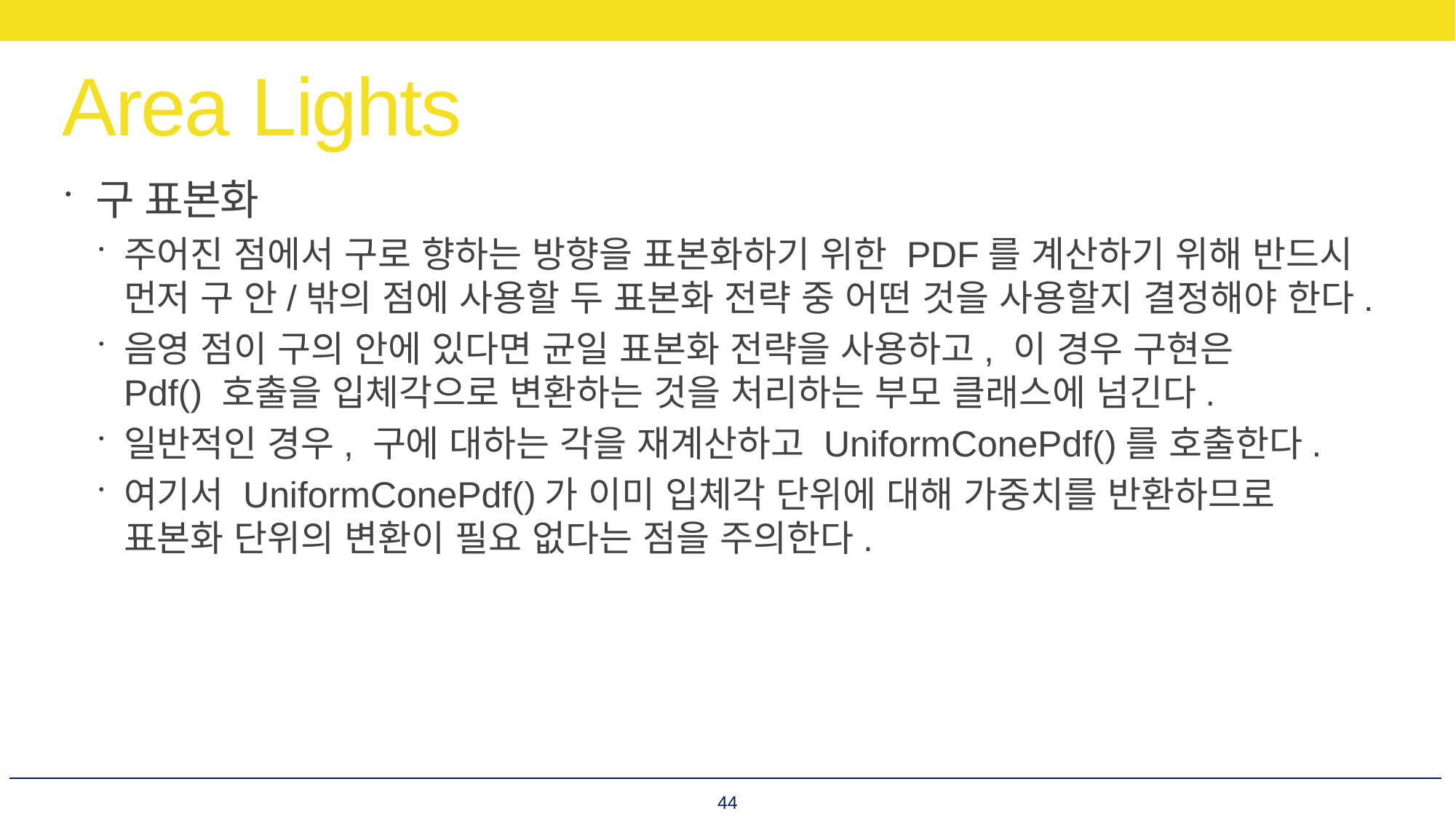

# Area Lights
구 표본화
주어진 점에서 구로 향하는 방향을 표본화하기 위한 PDF를 계산하기 위해 반드시
먼저 구 안/밖의 점에 사용할 두 표본화 전략 중 어떤 것을 사용할지 결정해야 한다.
음영 점이 구의 안에 있다면 균일 표본화 전략을 사용하고, 이 경우 구현은
Pdf() 호출을 입체각으로 변환하는 것을 처리하는 부모 클래스에 넘긴다.
일반적인 경우, 구에 대하는 각을 재계산하고 UniformConePdf()를 호출한다.
여기서 UniformConePdf()가 이미 입체각 단위에 대해 가중치를 반환하므로
표본화 단위의 변환이 필요 없다는 점을 주의한다.
44